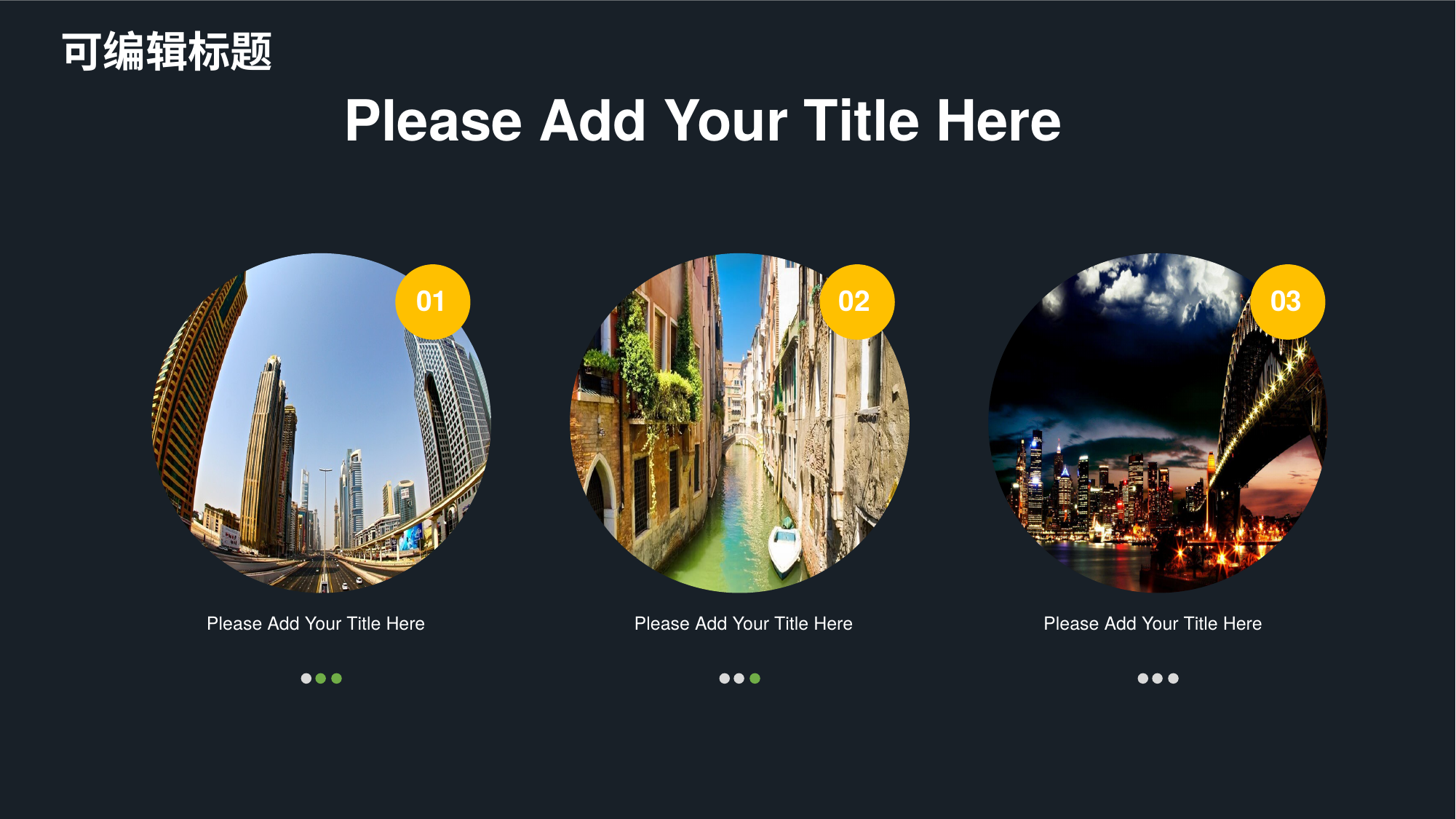

可编辑标题
Please Add Your Title Here

01

02

03
Please Add Your Title Here
Please Add Your Title Here
Please Add Your Title Here